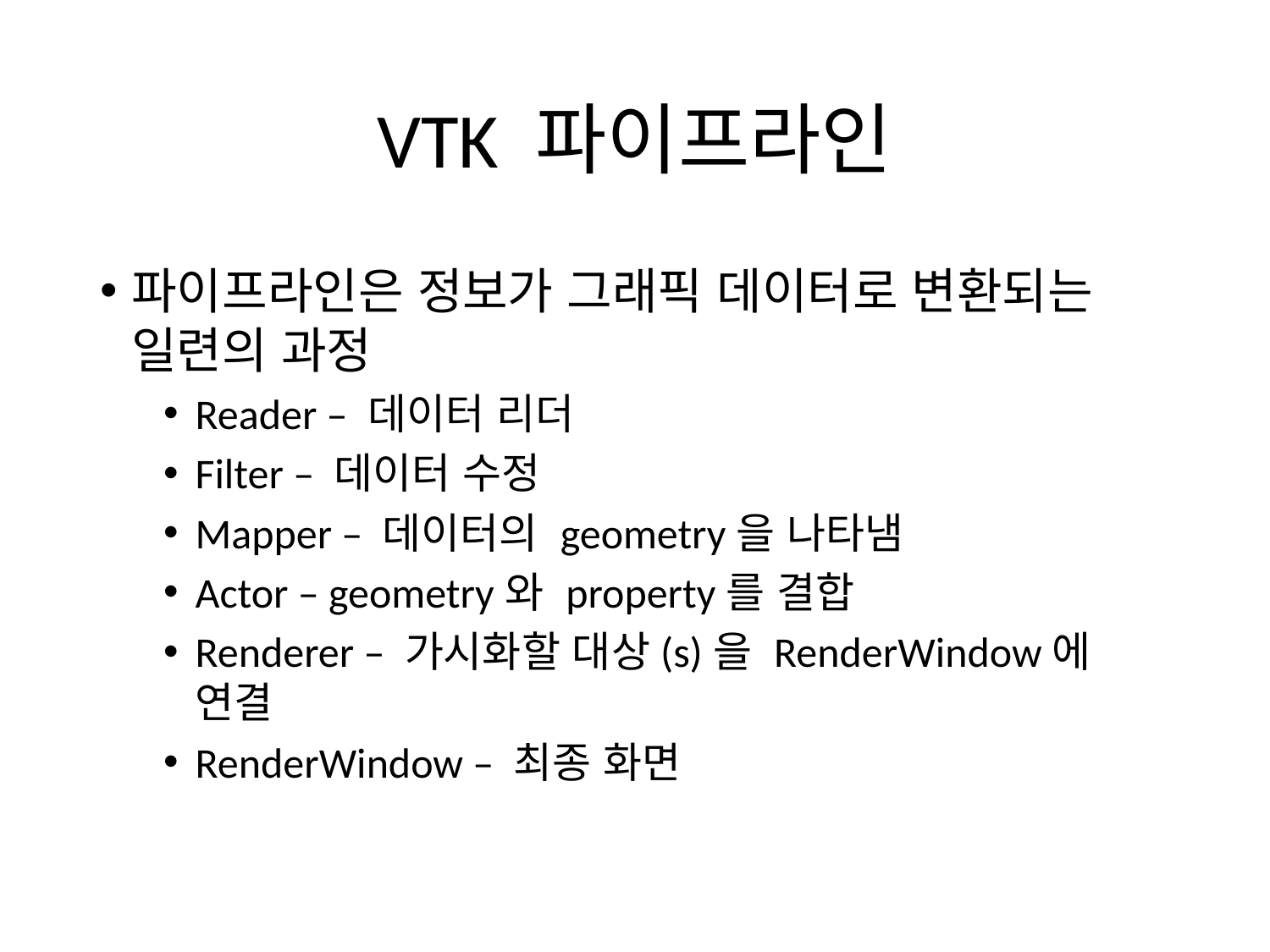

# VTK 파이프라인
파이프라인은 정보가 그래픽 데이터로 변환되는 일련의 과정
Reader – 데이터 리더
Filter – 데이터 수정
Mapper – 데이터의 geometry을 나타냄
Actor – geometry와 property를 결합
Renderer – 가시화할 대상(s)을 RenderWindow에 연결
RenderWindow – 최종 화면